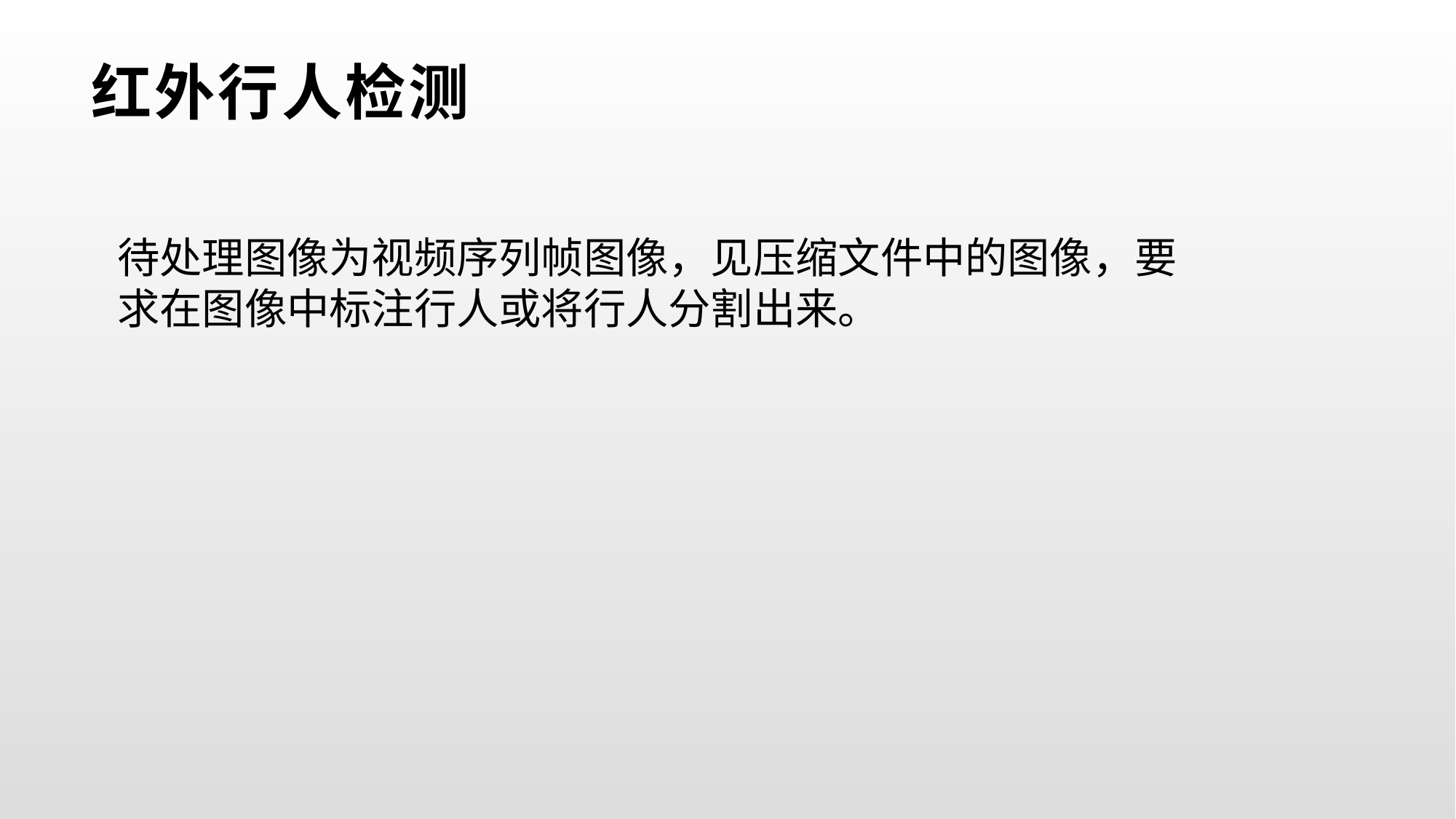

红外行人检测
待处理图像为视频序列帧图像，见压缩文件中的图像，要求在图像中标注行人或将行人分割出来。